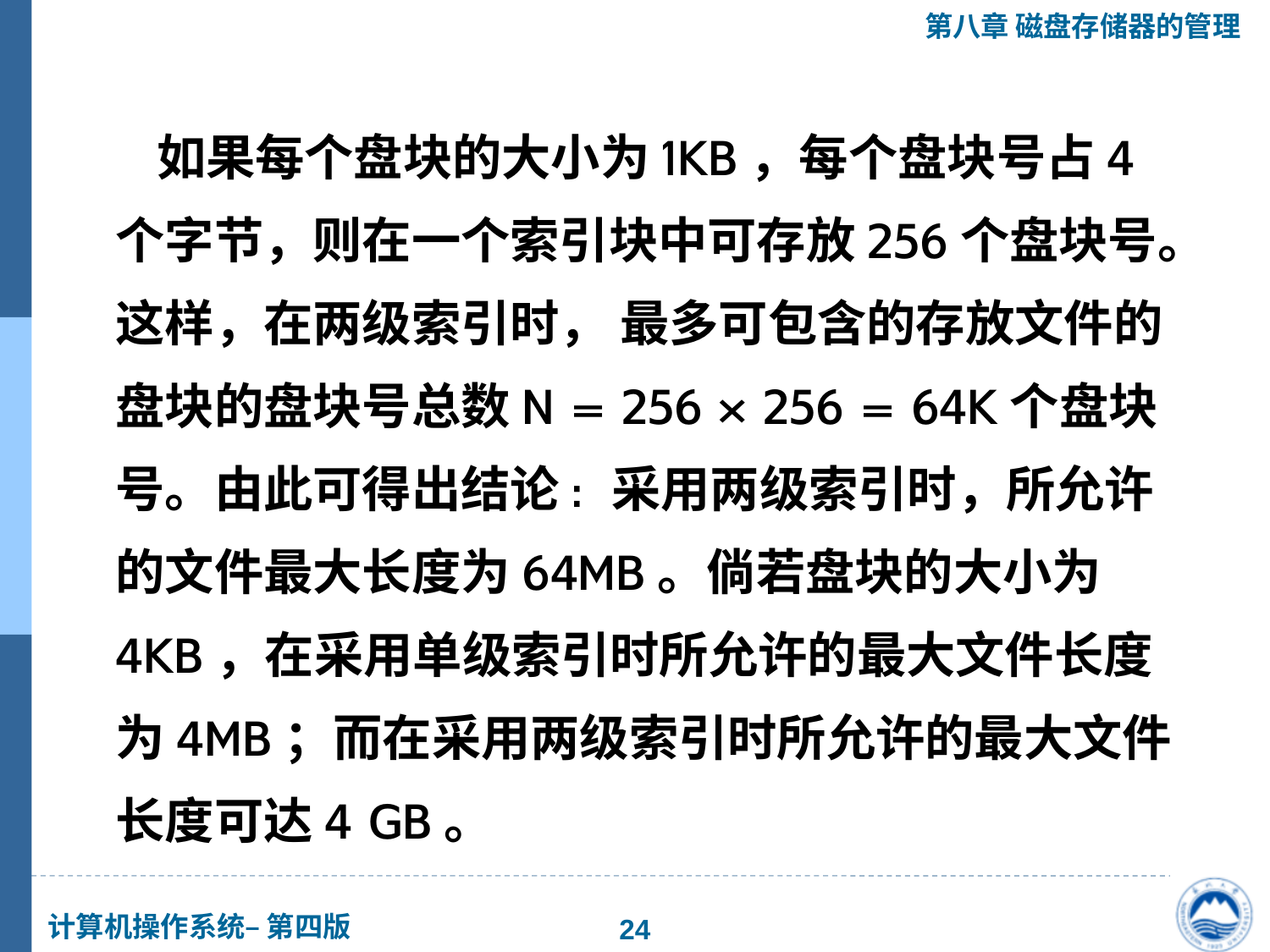

如果每个盘块的大小为1KB，每个盘块号占4个字节，则在一个索引块中可存放256个盘块号。这样，在两级索引时， 最多可包含的存放文件的盘块的盘块号总数N = 256 × 256 = 64K个盘块号。由此可得出结论: 采用两级索引时，所允许的文件最大长度为64MB。倘若盘块的大小为4KB，在采用单级索引时所允许的最大文件长度为4MB；而在采用两级索引时所允许的最大文件长度可达4 GB。